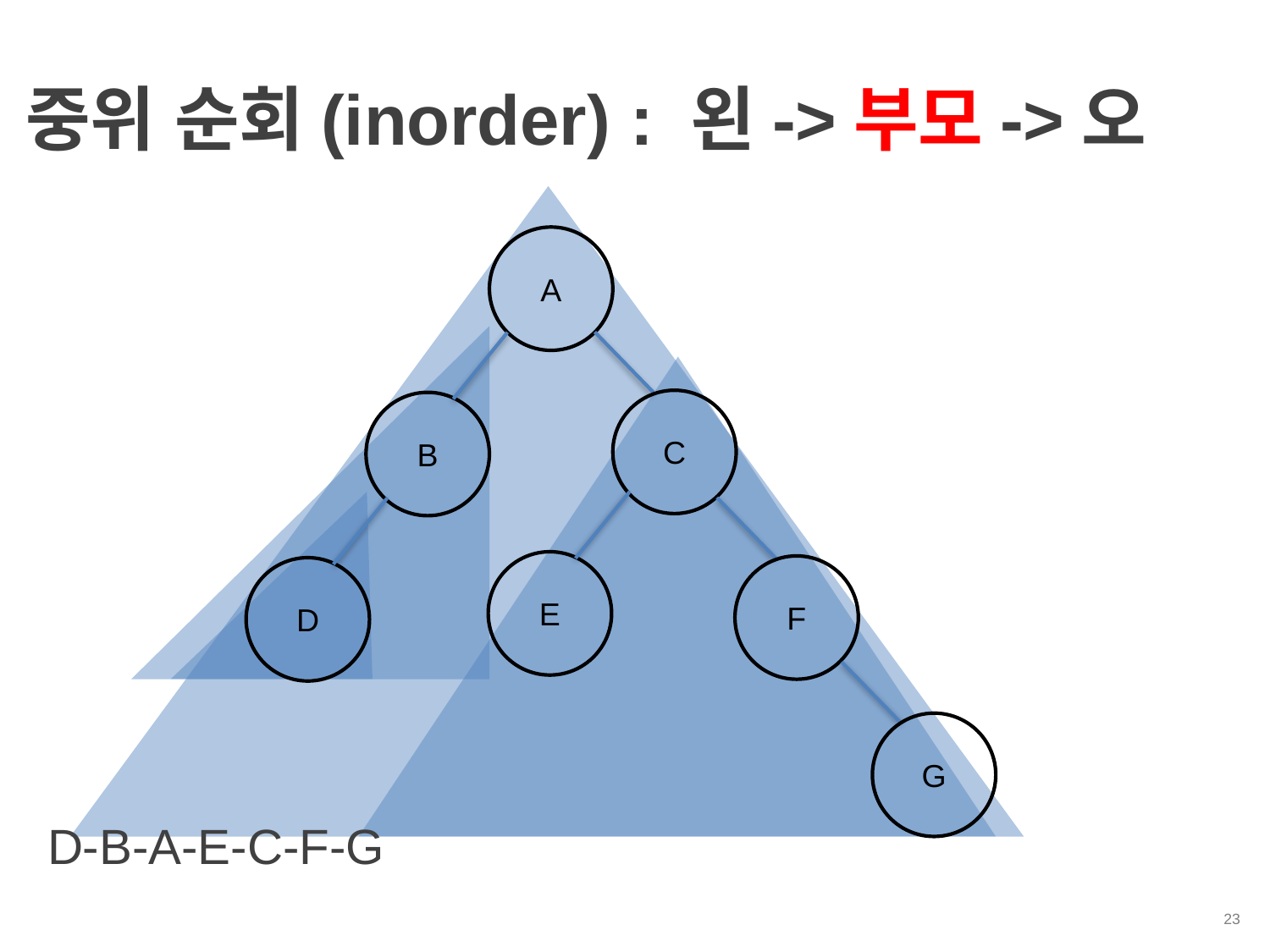

중위 순회(inorder) : 왼->부모->오

A

C
B

E
F
D
G
D-B-A-E-C-F-G